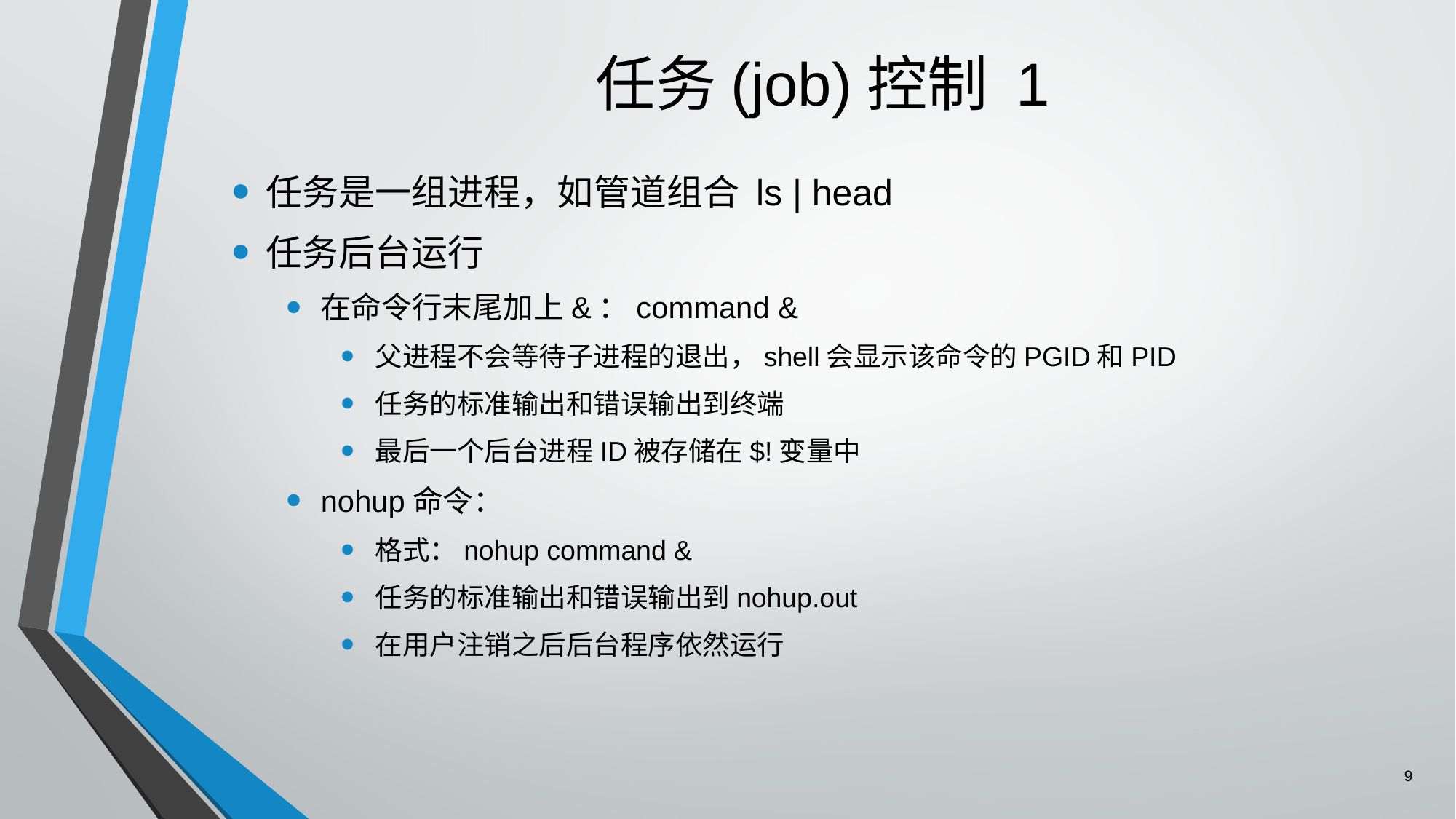

# 任务(job)控制 1
任务是一组进程，如管道组合 ls | head
任务后台运行
在命令行末尾加上&：command &
父进程不会等待子进程的退出，shell会显示该命令的PGID和PID
任务的标准输出和错误输出到终端
最后一个后台进程ID被存储在$!变量中
nohup命令：
格式：nohup command &
任务的标准输出和错误输出到nohup.out
在用户注销之后后台程序依然运行

9